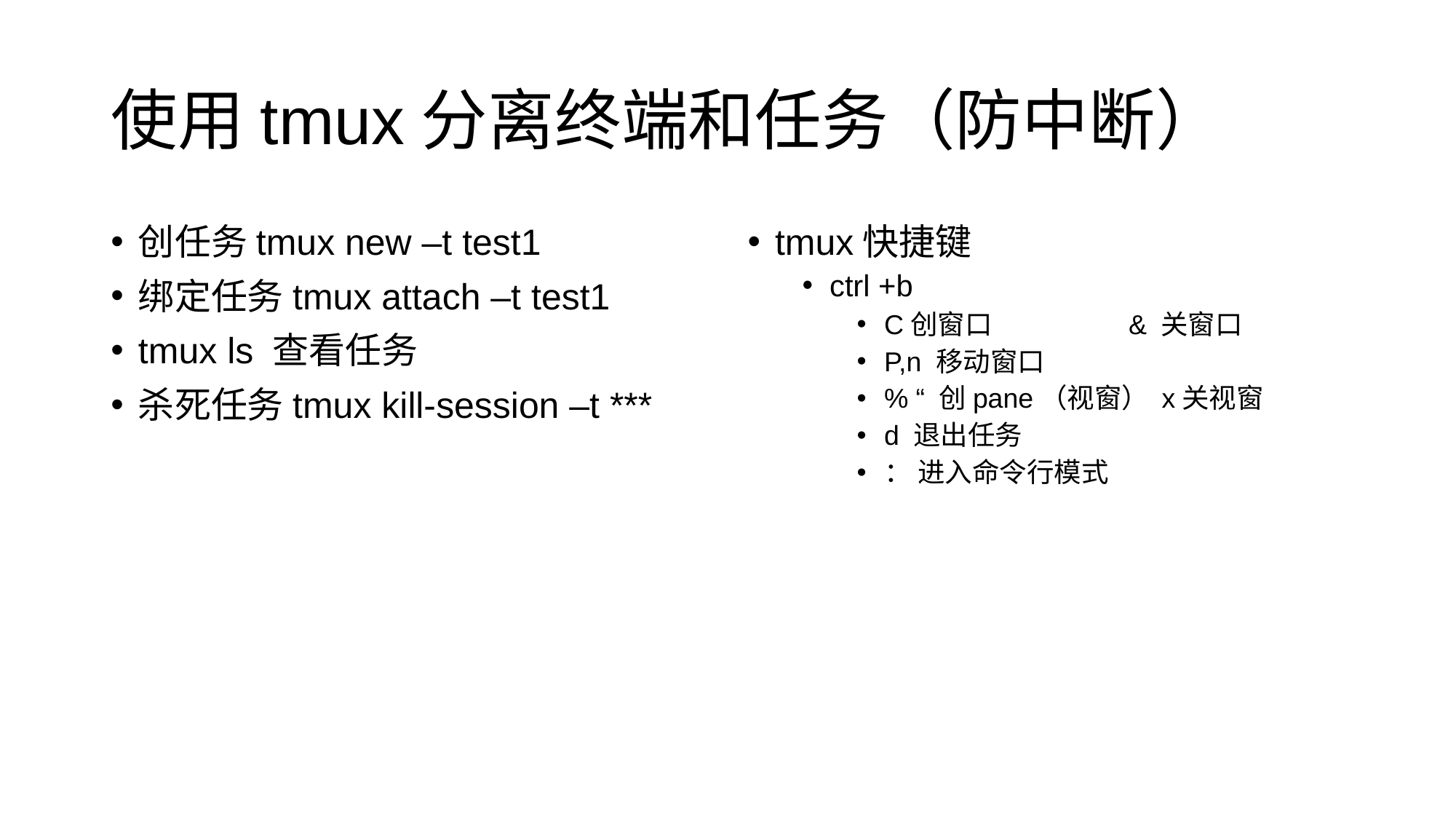

# 使用tmux分离终端和任务（防中断）
创任务tmux new –t test1
绑定任务tmux attach –t test1
tmux ls 查看任务
杀死任务tmux kill-session –t ***
tmux快捷键
ctrl +b
C创窗口                     & 关窗口
P,n 移动窗口
% “ 创pane（视窗） x关视窗
d 退出任务
： 进入命令行模式